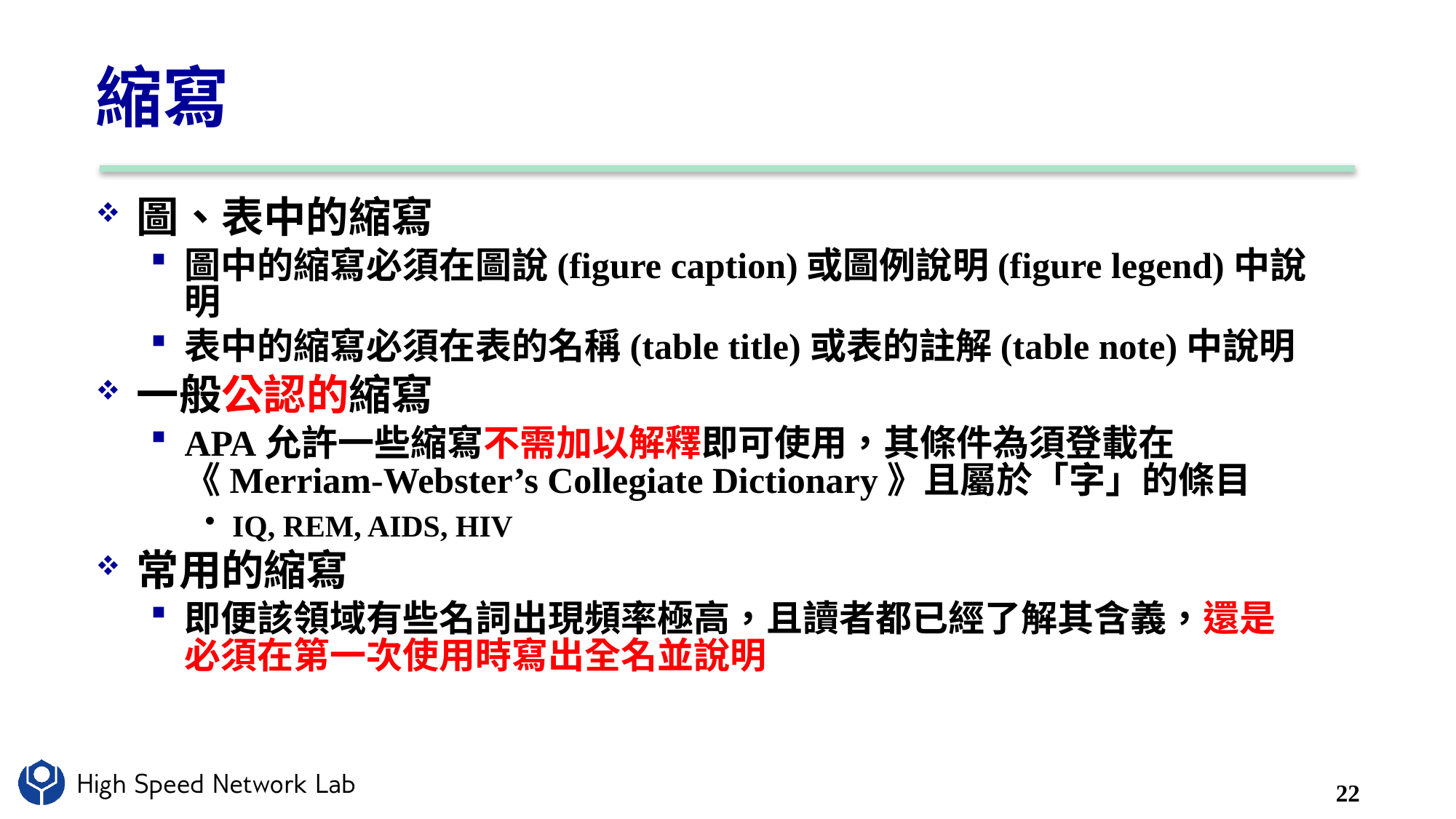

# 縮寫
圖、表中的縮寫
圖中的縮寫必須在圖說(figure caption)或圖例說明(figure legend)中說明
表中的縮寫必須在表的名稱(table title)或表的註解(table note)中說明
一般公認的縮寫
APA允許一些縮寫不需加以解釋即可使用，其條件為須登載在《Merriam-Webster’s Collegiate Dictionary》且屬於「字」的條目
IQ, REM, AIDS, HIV
常用的縮寫
即便該領域有些名詞出現頻率極高，且讀者都已經了解其含義，還是必須在第一次使用時寫出全名並說明
22